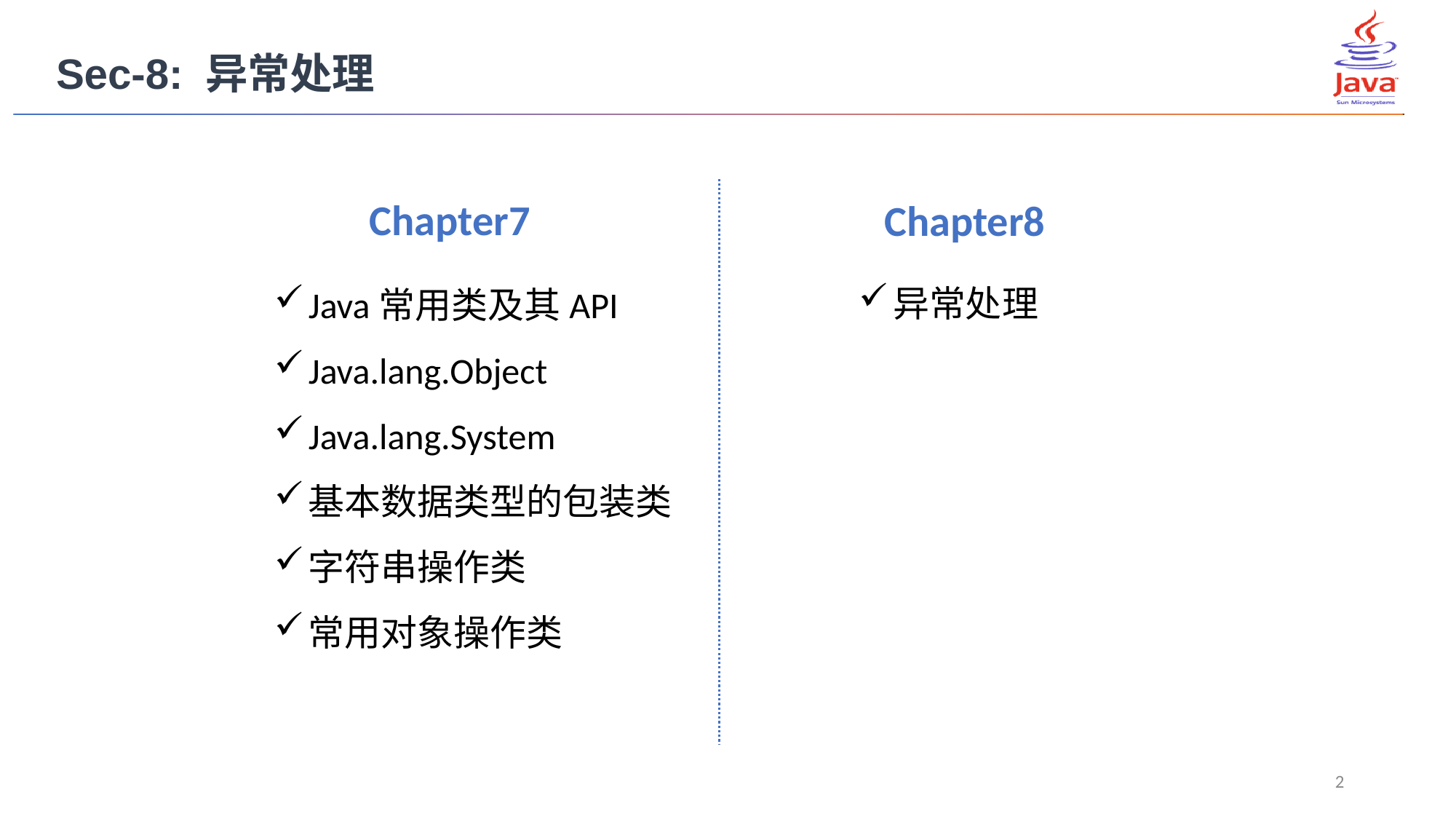

Sec-8: 异常处理
Chapter7
Chapter8
异常处理
Java常用类及其API
Java.lang.Object
Java.lang.System
基本数据类型的包装类
字符串操作类
常用对象操作类
2